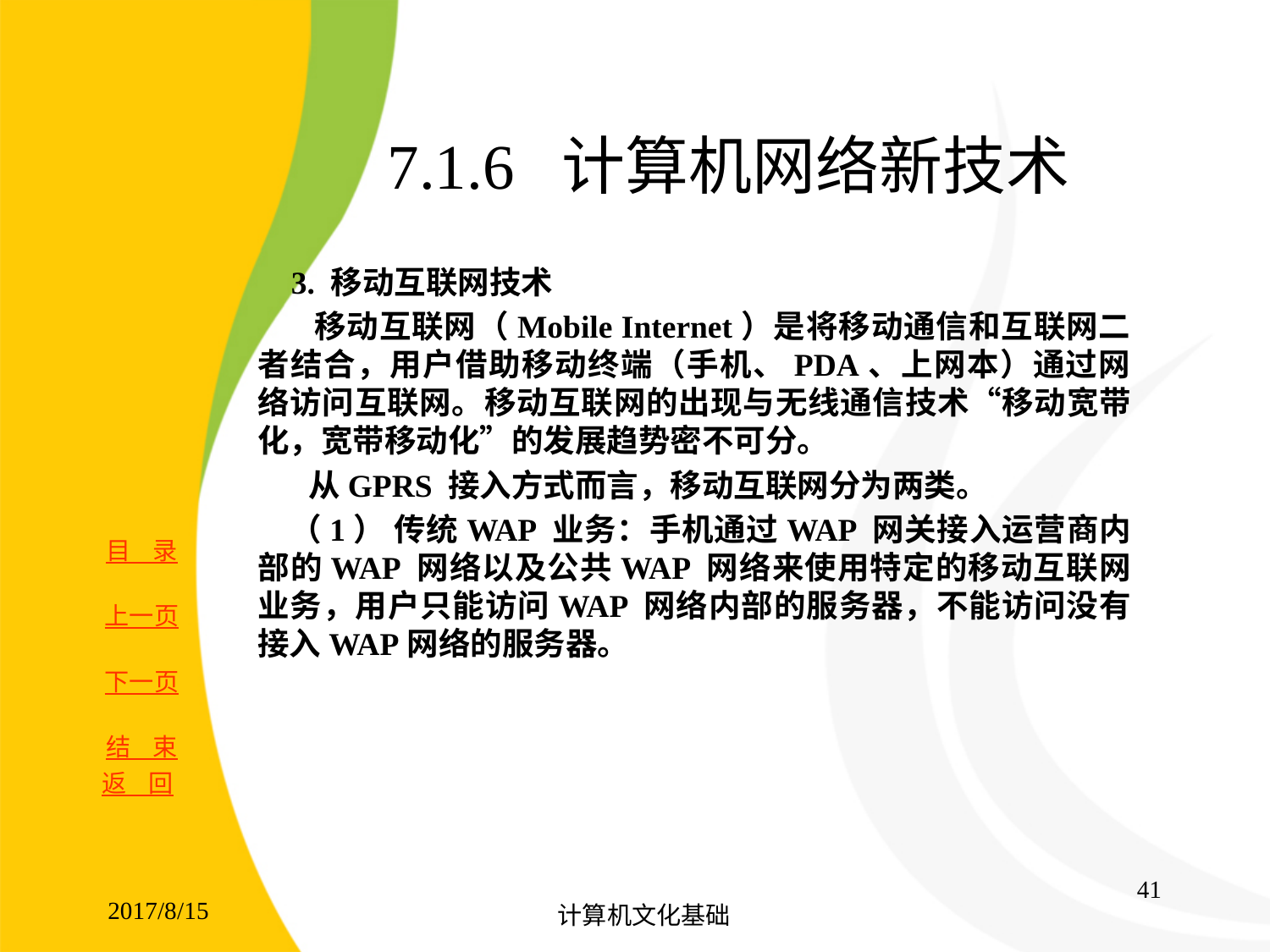

# 7.1.6  计算机网络新技术
       3. 移动互联网技术
      移动互联网（Mobile Internet）是将移动通信和互联网二者结合，用户借助移动终端（手机、PDA、上网本）通过网络访问互联网。移动互联网的出现与无线通信技术“移动宽带化，宽带移动化”的发展趋势密不可分。
      从GPRS 接入方式而言，移动互联网分为两类。
   （1） 传统WAP 业务：手机通过WAP 网关接入运营商内部的WAP 网络以及公共WAP 网络来使用特定的移动互联网业务，用户只能访问WAP 网络内部的服务器，不能访问没有接入WAP网络的服务器。
返    回
41
2017/8/15